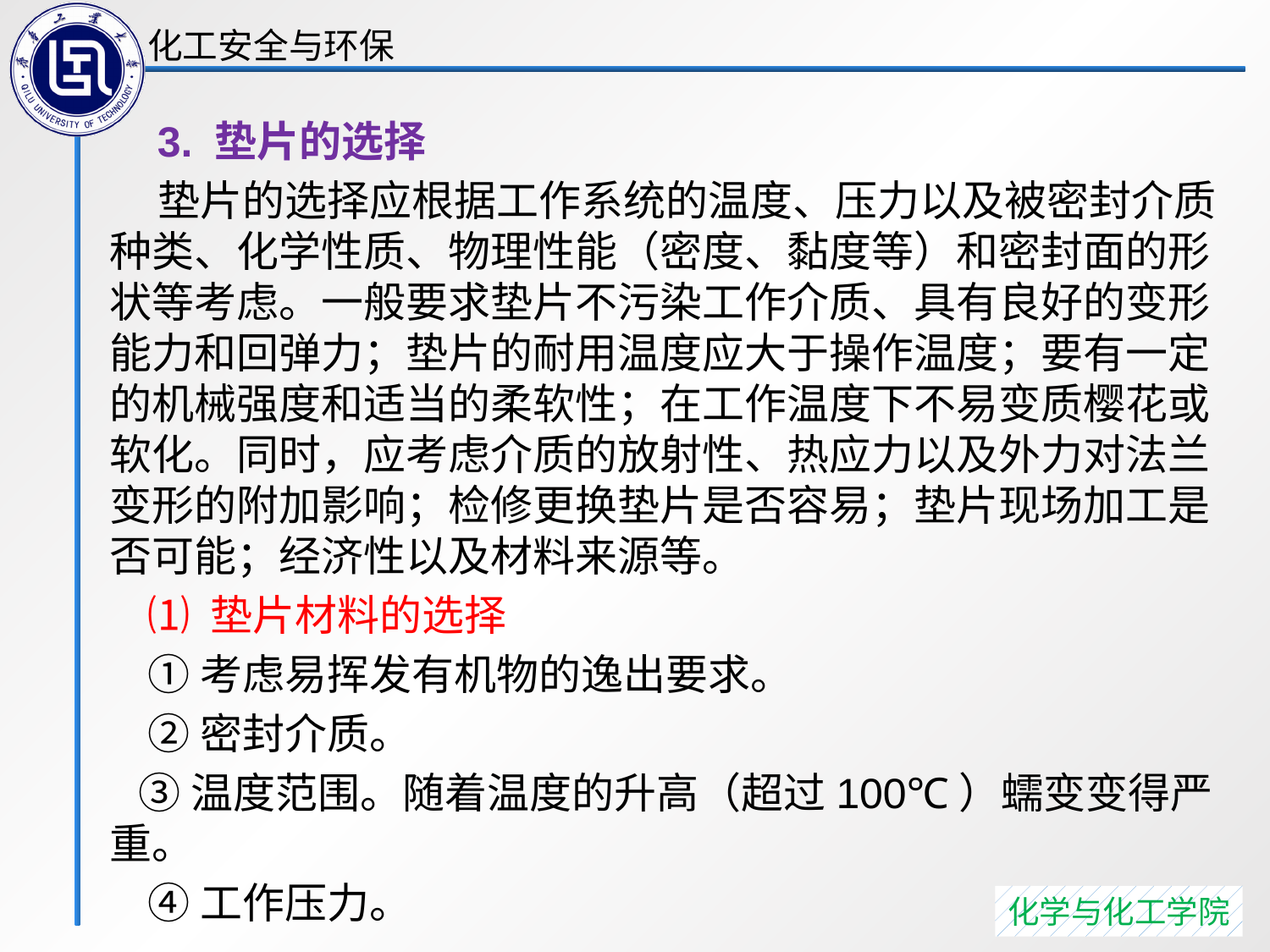

3. 垫片的选择
    垫片的选择应根据工作系统的温度、压力以及被密封介质种类、化学性质、物理性能（密度、黏度等）和密封面的形状等考虑。一般要求垫片不污染工作介质、具有良好的变形能力和回弹力；垫片的耐用温度应大于操作温度；要有一定的机械强度和适当的柔软性；在工作温度下不易变质樱花或软化。同时，应考虑介质的放射性、热应力以及外力对法兰变形的附加影响；检修更换垫片是否容易；垫片现场加工是否可能；经济性以及材料来源等。
    ⑴ 垫片材料的选择
    ①考虑易挥发有机物的逸出要求。
    ②密封介质。
   ③温度范围。随着温度的升高（超过100℃）蠕变变得严重。
    ④工作压力。